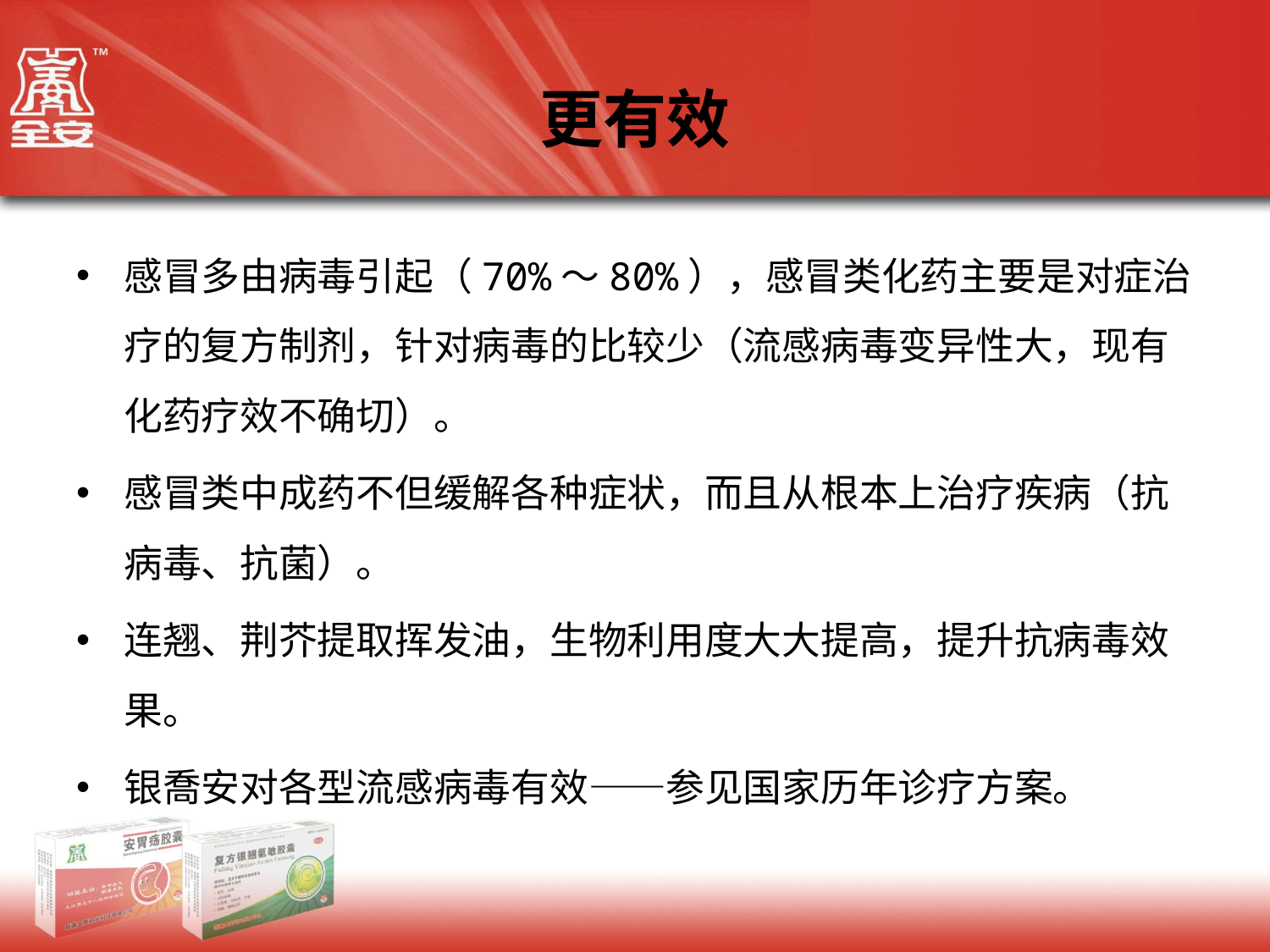

# 更有效
感冒多由病毒引起（70%～80%），感冒类化药主要是对症治疗的复方制剂，针对病毒的比较少（流感病毒变异性大，现有化药疗效不确切）。
感冒类中成药不但缓解各种症状，而且从根本上治疗疾病（抗病毒、抗菌）。
连翘、荆芥提取挥发油，生物利用度大大提高，提升抗病毒效果。
银喬安对各型流感病毒有效——参见国家历年诊疗方案。